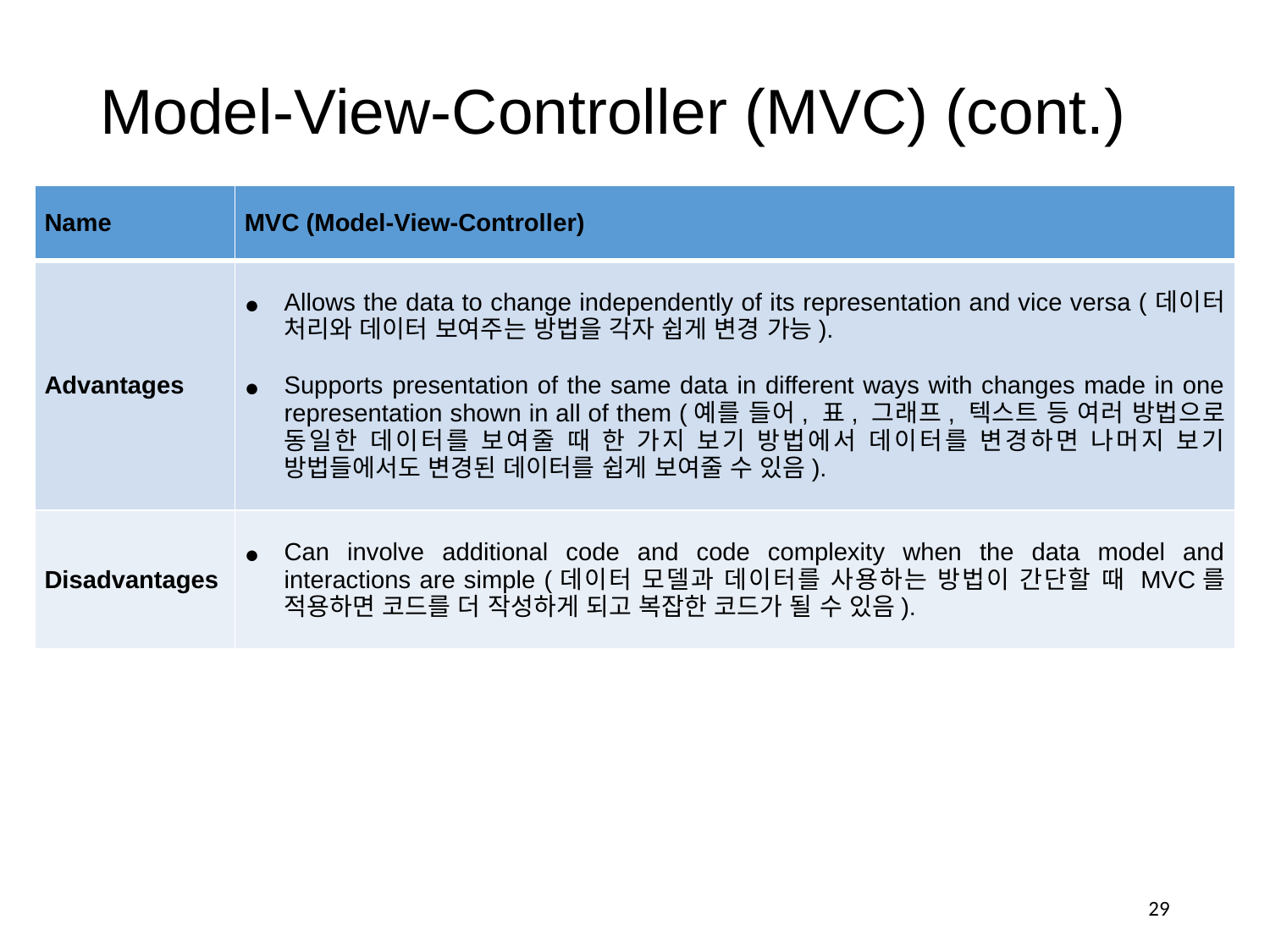

# Model-View-Controller (MVC) (cont.)

| Name | MVC (Model-View-Controller) |
| --- | --- |
| Advantages | Allows the data to change independently of its representation and vice versa (데이터 처리와 데이터 보여주는 방법을 각자 쉽게 변경 가능). Supports presentation of the same data in different ways with changes made in one representation shown in all of them (예를 들어, 표, 그래프, 텍스트 등 여러 방법으로 동일한 데이터를 보여줄 때 한 가지 보기 방법에서 데이터를 변경하면 나머지 보기 방법들에서도 변경된 데이터를 쉽게 보여줄 수 있음). |
| Disadvantages | Can involve additional code and code complexity when the data model and interactions are simple (데이터 모델과 데이터를 사용하는 방법이 간단할 때 MVC를 적용하면 코드를 더 작성하게 되고 복잡한 코드가 될 수 있음). |
29